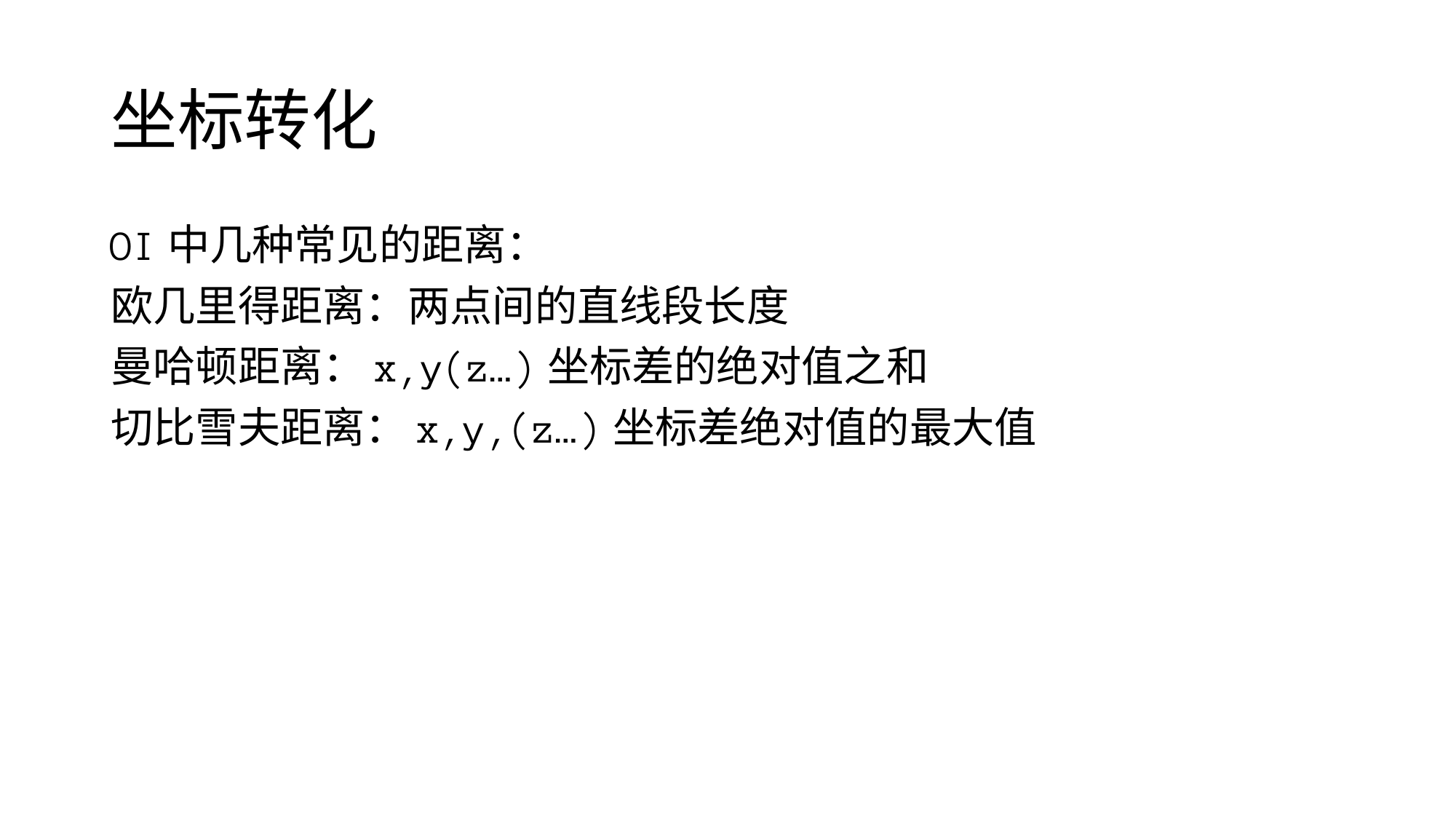

# 坐标转化
OI中几种常见的距离：
欧几里得距离：两点间的直线段长度
曼哈顿距离：x,y(z…)坐标差的绝对值之和
切比雪夫距离：x,y,(z…)坐标差绝对值的最大值